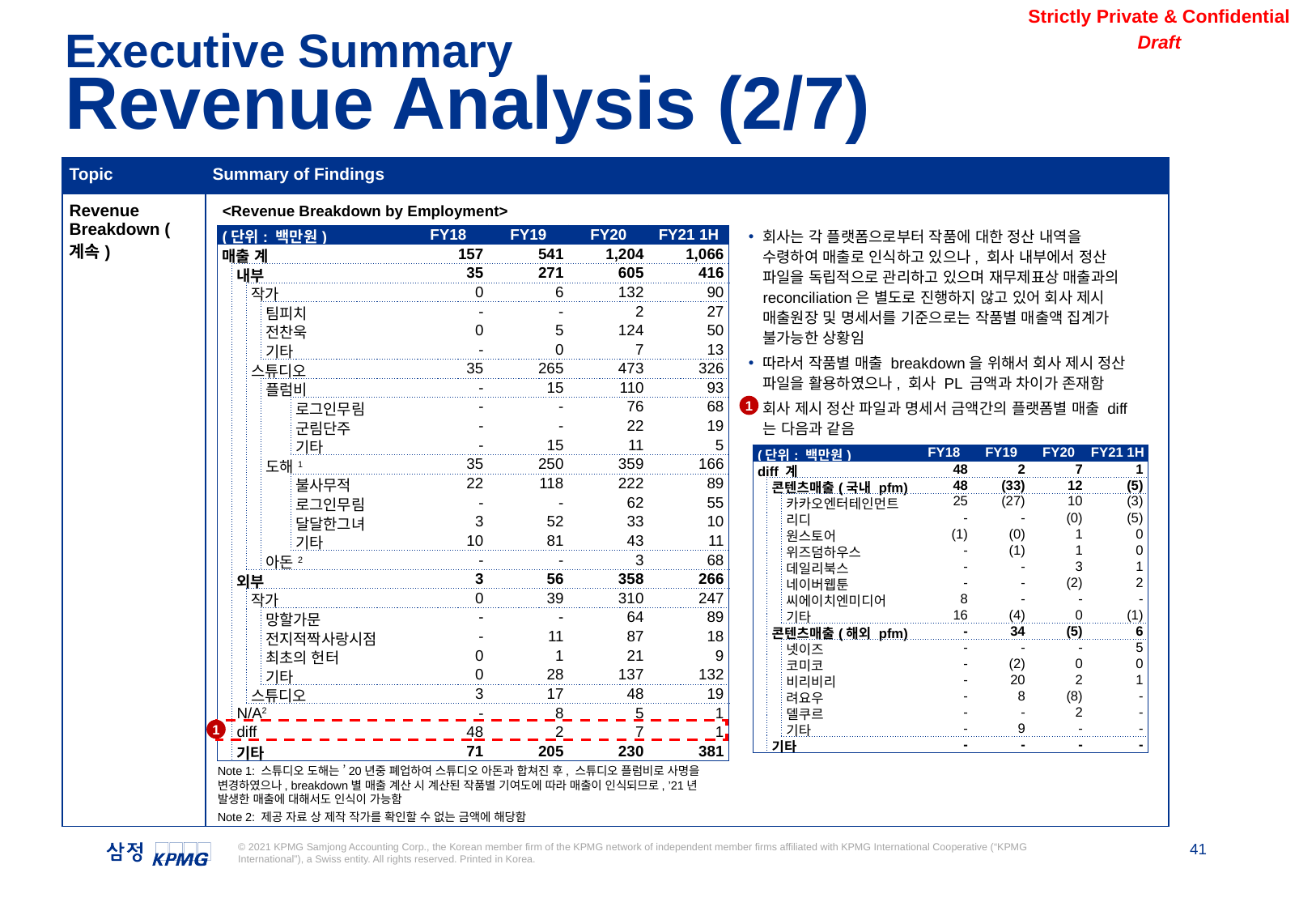

Executive Summary
Revenue Analysis (2/7)
| Topic | Summary of Findings |
| --- | --- |
| Revenue Breakdown (계속) |  |
<Revenue Breakdown by Employment>
| (단위: 백만원) |  |  |  |  | FY18 | FY19 | FY20 | FY21 1H |
| --- | --- | --- | --- | --- | --- | --- | --- | --- |
| 매출 계 |  |  |  |  | 157 | 541 | 1,204 | 1,066 |
|  | 내부 |  |  |  | 35 | 271 | 605 | 416 |
|  |  | 작가 |  |  | 0 | 6 | 132 | 90 |
|  |  |  | 팀피치 |  | - | - | 2 | 27 |
|  |  |  | 전찬욱 |  | 0 | 5 | 124 | 50 |
|  |  |  | 기타 |  | - | 0 | 7 | 13 |
|  |  | 스튜디오 |  |  | 35 | 265 | 473 | 326 |
|  |  |  | 플럼비 |  | - | 15 | 110 | 93 |
|  |  |  |  | 로그인무림 | - | - | 76 | 68 |
|  |  |  |  | 군림단주 | - | - | 22 | 19 |
|  |  |  |  | 기타 | - | 15 | 11 | 5 |
|  |  |  | 도해1 |  | 35 | 250 | 359 | 166 |
|  |  |  |  | 불사무적 | 22 | 118 | 222 | 89 |
|  |  |  |  | 로그인무림 | - | - | 62 | 55 |
|  |  |  |  | 달달한그녀 | 3 | 52 | 33 | 10 |
|  |  |  |  | 기타 | 10 | 81 | 43 | 11 |
|  |  |  | 아돈2 |  | - | - | 3 | 68 |
|  | 외부 |  |  |  | 3 | 56 | 358 | 266 |
|  |  | 작가 |  |  | 0 | 39 | 310 | 247 |
|  |  |  | 망할가문 |  | - | - | 64 | 89 |
|  |  |  | 전지적짝사랑시점 |  | - | 11 | 87 | 18 |
|  |  |  | 최초의 헌터 |  | 0 | 1 | 21 | 9 |
|  |  |  | 기타 |  | 0 | 28 | 137 | 132 |
|  |  | 스튜디오 |  |  | 3 | 17 | 48 | 19 |
|  | N/A2 |  |  |  | - | 8 | 5 | 1 |
|  | diff |  |  |  | 48 | 2 | 7 | 1 |
|  | 기타 |  |  |  | 71 | 205 | 230 | 381 |
회사는 각 플랫폼으로부터 작품에 대한 정산 내역을 수령하여 매출로 인식하고 있으나, 회사 내부에서 정산 파일을 독립적으로 관리하고 있으며 재무제표상 매출과의 reconciliation은 별도로 진행하지 않고 있어 회사 제시 매출원장 및 명세서를 기준으로는 작품별 매출액 집계가 불가능한 상황임
따라서 작품별 매출 breakdown을 위해서 회사 제시 정산 파일을 활용하였으나, 회사 PL 금액과 차이가 존재함
회사 제시 정산 파일과 명세서 금액간의 플랫폼별 매출 diff는 다음과 같음
1
| (단위: 백만원) |  |  | FY18 | FY19 | FY20 | FY21 1H |
| --- | --- | --- | --- | --- | --- | --- |
| diff 계 |  |  | 48 | 2 | 7 | 1 |
|  | 콘텐츠매출(국내 pfm) |  | 48 | (33) | 12 | (5) |
|  |  | 카카오엔터테인먼트 | 25 | (27) | 10 | (3) |
|  |  | 리디 | - | - | (0) | (5) |
|  |  | 원스토어 | (1) | (0) | 1 | 0 |
|  |  | 위즈덤하우스 | - | (1) | 1 | 0 |
|  |  | 데일리북스 | - | - | 3 | 1 |
|  |  | 네이버웹툰 | - | - | (2) | 2 |
|  |  | 씨에이치엔미디어 | 8 | - | - | - |
|  |  | 기타 | 16 | (4) | 0 | (1) |
|  | 콘텐츠매출(해외 pfm) |  | - | 34 | (5) | 6 |
|  |  | 넷이즈 | - | - | - | 5 |
|  |  | 코미코 | - | (2) | 0 | 0 |
|  |  | 비리비리 | - | 20 | 2 | 1 |
|  |  | 려요우 | - | 8 | (8) | - |
|  |  | 델쿠르 | - | - | 2 | - |
|  |  | 기타 | - | 9 | - | - |
|  | 기타 |  | - | - | - | - |
1

Note 1: 스튜디오 도해는 ’20년중 폐업하여 스튜디오 아돈과 합쳐진 후, 스튜디오 플럼비로 사명을 변경하였으나, breakdown별 매출 계산 시 계산된 작품별 기여도에 따라 매출이 인식되므로, ’21년 발생한 매출에 대해서도 인식이 가능함
Note 2: 제공 자료 상 제작 작가를 확인할 수 없는 금액에 해당함